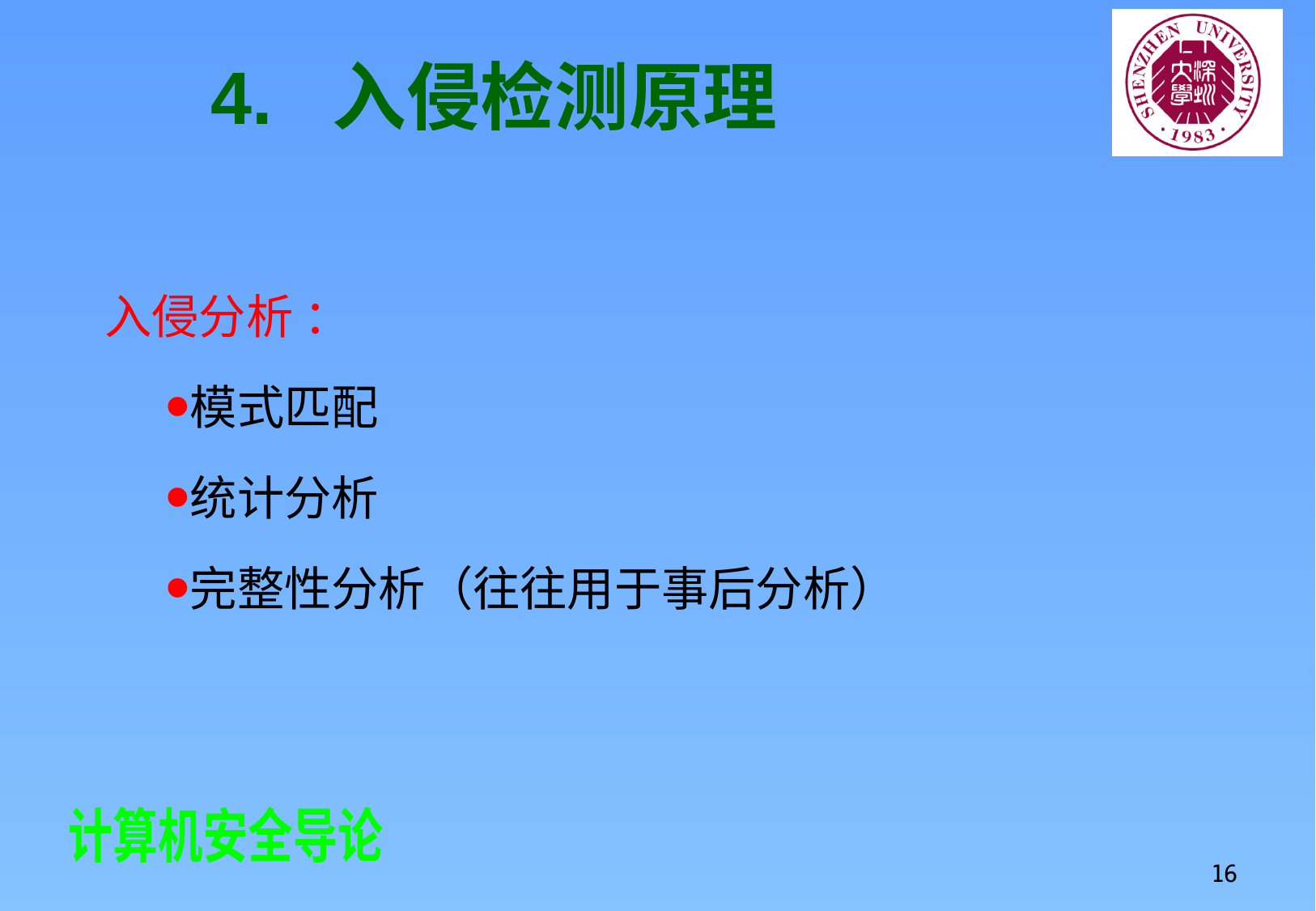

# 4.	入侵检测原理
入侵分析 ：
模式匹配
统计分析
完整性分析（往往用于事后分析）

16